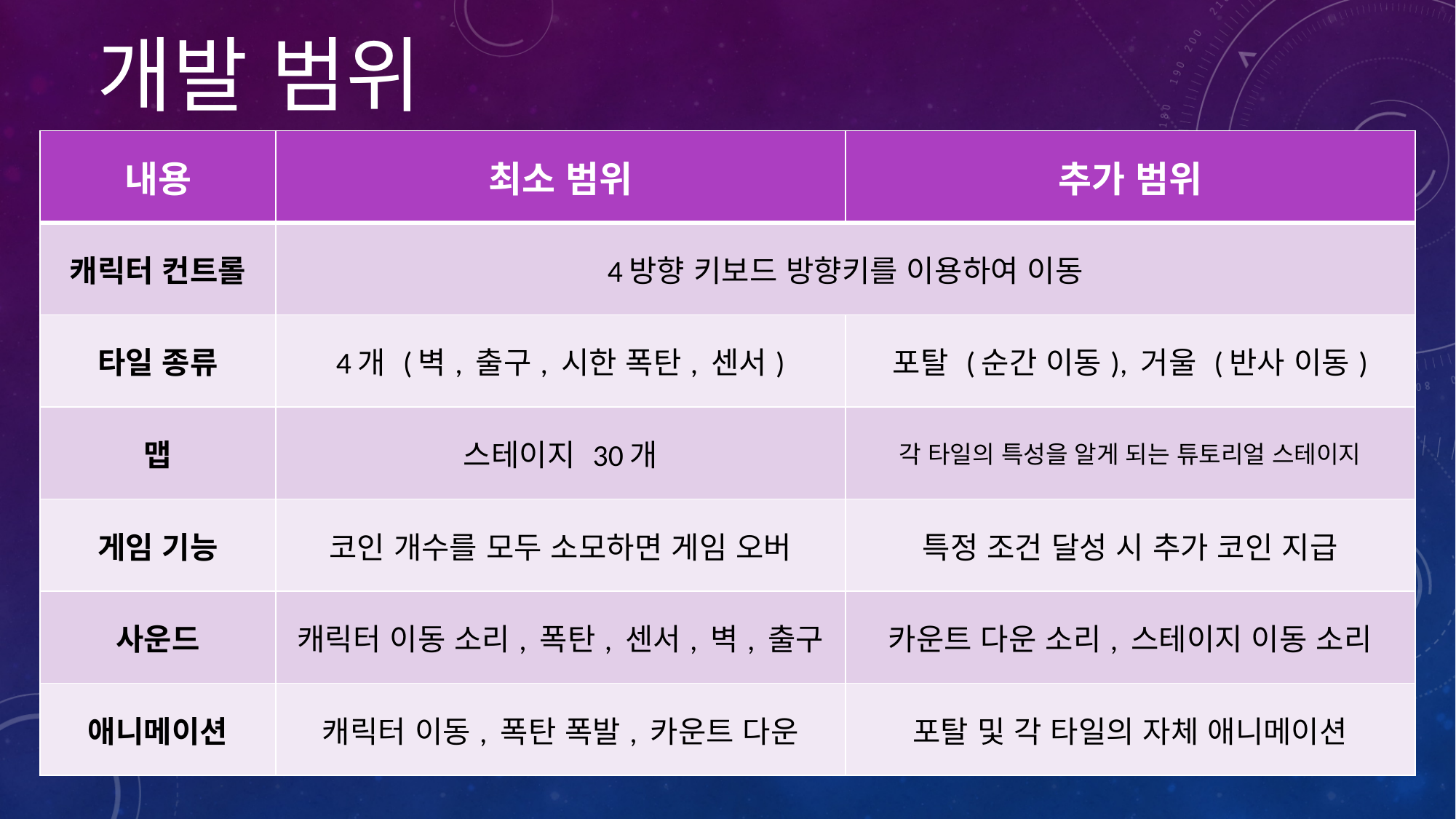

개발 범위
| 내용 | 최소 범위 | 추가 범위 |
| --- | --- | --- |
| 캐릭터 컨트롤 | 4방향 키보드 방향키를 이용하여 이동 |  |
| 타일 종류 | 4개 (벽, 출구, 시한 폭탄, 센서) | 포탈 (순간 이동), 거울 (반사 이동) |
| 맵 | 스테이지 30개 | 각 타일의 특성을 알게 되는 튜토리얼 스테이지 |
| 게임 기능 | 코인 개수를 모두 소모하면 게임 오버 | 특정 조건 달성 시 추가 코인 지급 |
| 사운드 | 캐릭터 이동 소리, 폭탄, 센서, 벽, 출구 | 카운트 다운 소리, 스테이지 이동 소리 |
| 애니메이션 | 캐릭터 이동, 폭탄 폭발, 카운트 다운 | 포탈 및 각 타일의 자체 애니메이션 |